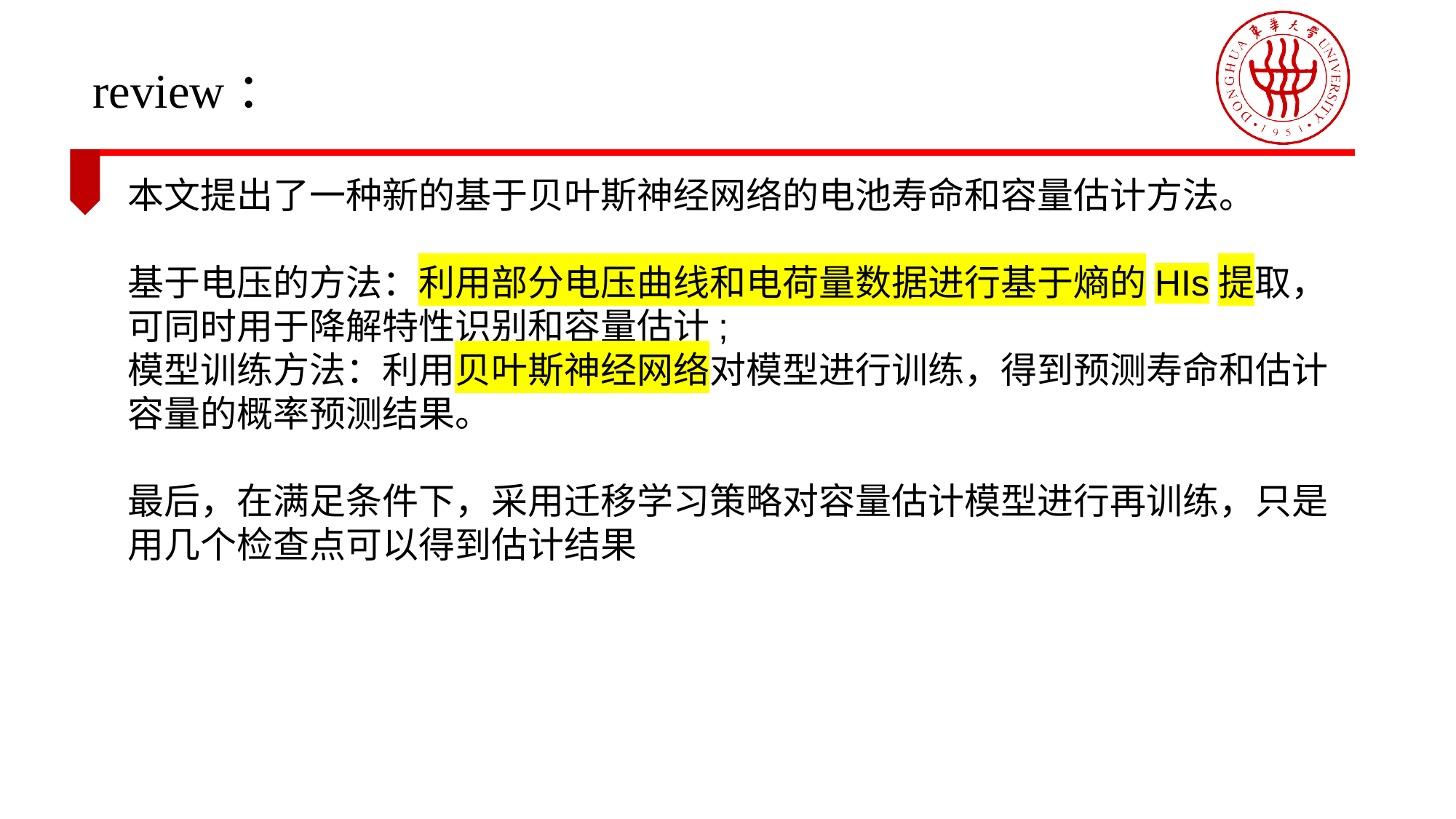

review：
本文提出了一种新的基于贝叶斯神经网络的电池寿命和容量估计方法。

基于电压的方法：利用部分电压曲线和电荷量数据进行基于熵的HIs提取，可同时用于降解特性识别和容量估计;
模型训练方法：利用贝叶斯神经网络对模型进行训练，得到预测寿命和估计容量的概率预测结果。

最后，在满足条件下，采用迁移学习策略对容量估计模型进行再训练，只是用几个检查点可以得到估计结果